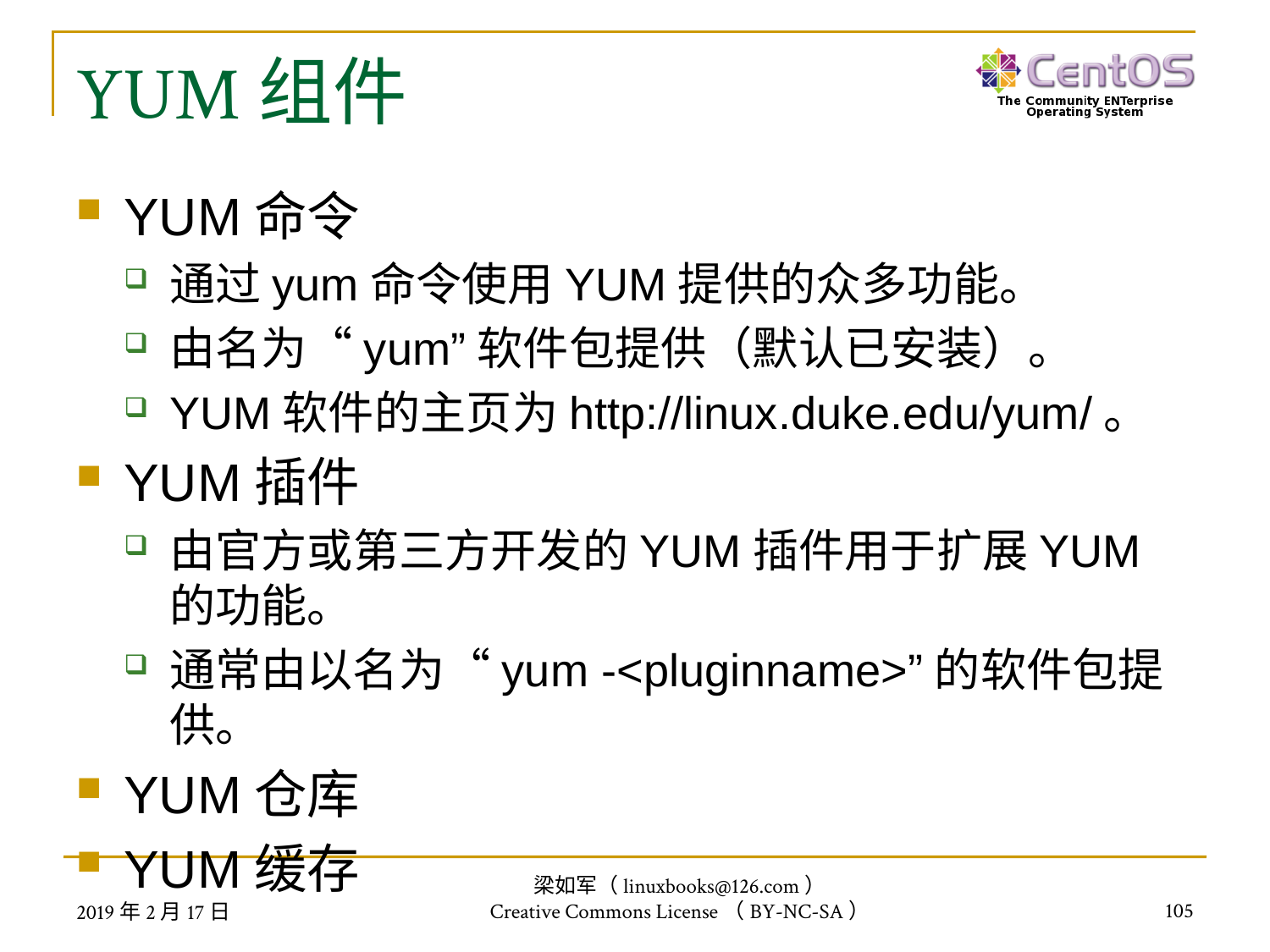

# YUM组件
YUM命令
通过yum命令使用YUM提供的众多功能。
由名为“yum”软件包提供（默认已安装）。
YUM软件的主页为http://linux.duke.edu/yum/。
YUM插件
由官方或第三方开发的YUM插件用于扩展YUM的功能。
通常由以名为“yum -<pluginname>”的软件包提供。
YUM仓库
YUM缓存
梁如军（linuxbooks@126.com）
Creative Commons License（BY-NC-SA）
2019年2月17日
105